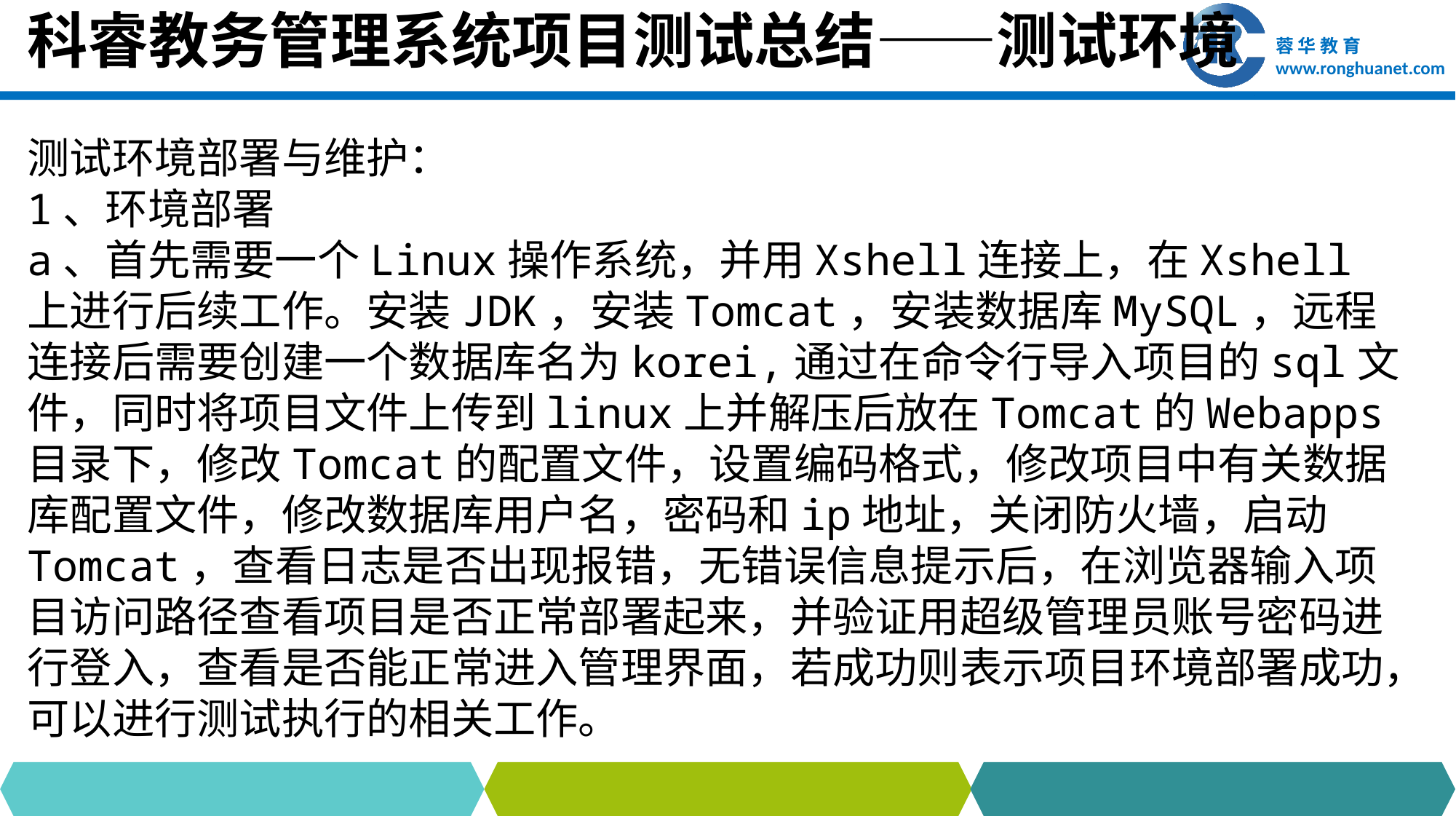

# 科睿教务管理系统项目测试总结——测试环境
测试环境部署与维护：
1、环境部署
a、首先需要一个Linux操作系统，并用Xshell连接上，在Xshell上进行后续工作。安装JDK，安装Tomcat，安装数据库MySQL，远程连接后需要创建一个数据库名为korei,通过在命令行导入项目的sql文件，同时将项目文件上传到linux上并解压后放在Tomcat的Webapps目录下，修改Tomcat的配置文件，设置编码格式，修改项目中有关数据库配置文件，修改数据库用户名，密码和ip地址，关闭防火墙，启动Tomcat，查看日志是否出现报错，无错误信息提示后，在浏览器输入项目访问路径查看项目是否正常部署起来，并验证用超级管理员账号密码进行登入，查看是否能正常进入管理界面，若成功则表示项目环境部署成功，可以进行测试执行的相关工作。